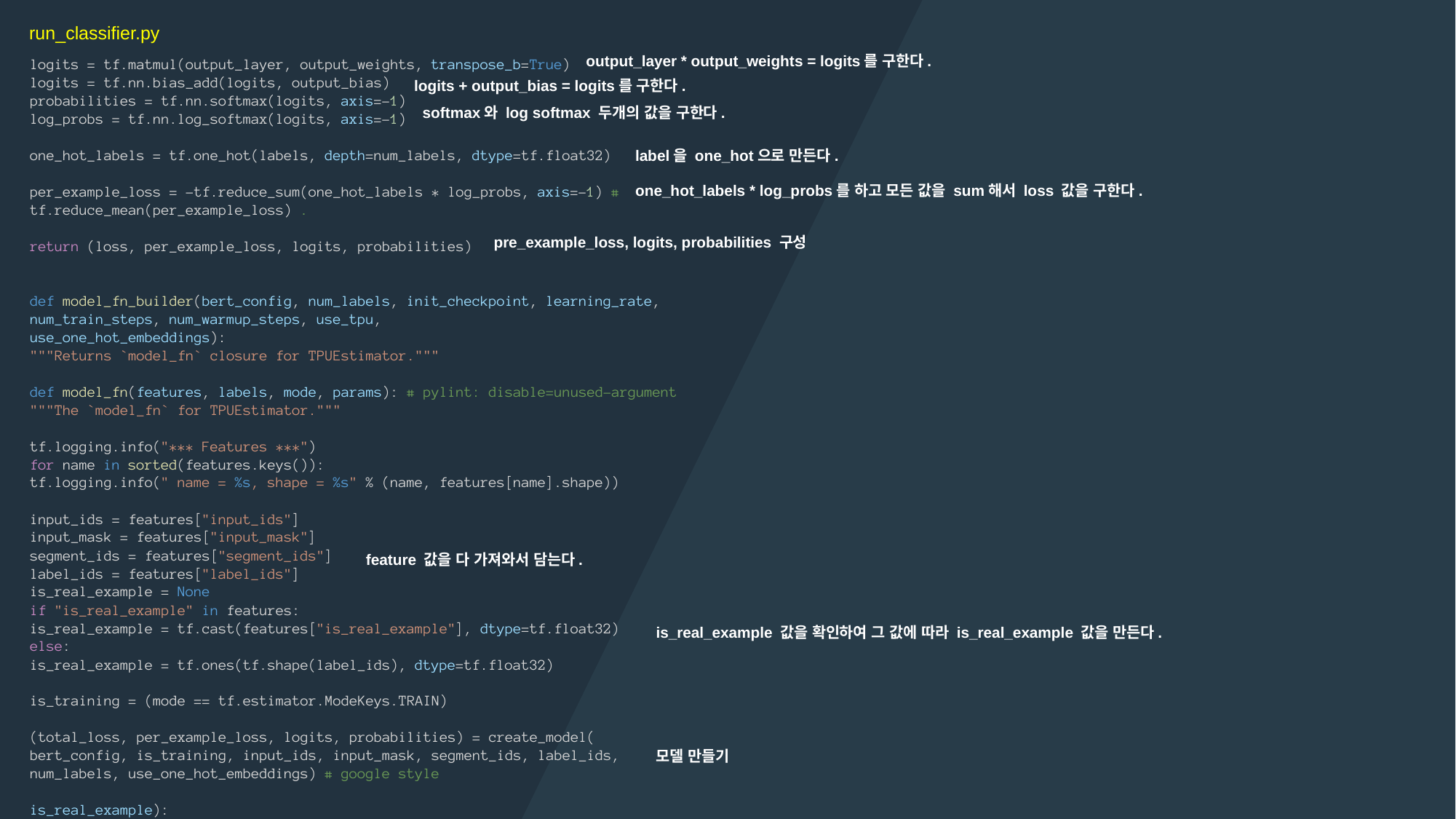

run_classifier.py
output_layer * output_weights = logits를 구한다.
logits = tf.matmul(output_layer, output_weights, transpose_b=True)
logits = tf.nn.bias_add(logits, output_bias)
probabilities = tf.nn.softmax(logits, axis=-1)
log_probs = tf.nn.log_softmax(logits, axis=-1)
one_hot_labels = tf.one_hot(labels, depth=num_labels, dtype=tf.float32)
per_example_loss = -tf.reduce_sum(one_hot_labels * log_probs, axis=-1) # tf.reduce_mean(per_example_loss) .
return (loss, per_example_loss, logits, probabilities)
def model_fn_builder(bert_config, num_labels, init_checkpoint, learning_rate,
num_train_steps, num_warmup_steps, use_tpu,
use_one_hot_embeddings):
"""Returns `model_fn` closure for TPUEstimator."""
def model_fn(features, labels, mode, params): # pylint: disable=unused-argument
"""The `model_fn` for TPUEstimator."""
tf.logging.info("*** Features ***")
for name in sorted(features.keys()):
tf.logging.info(" name = %s, shape = %s" % (name, features[name].shape))
input_ids = features["input_ids"]
input_mask = features["input_mask"]
segment_ids = features["segment_ids"]
label_ids = features["label_ids"]
is_real_example = None
if "is_real_example" in features:
is_real_example = tf.cast(features["is_real_example"], dtype=tf.float32)
else:
is_real_example = tf.ones(tf.shape(label_ids), dtype=tf.float32)
is_training = (mode == tf.estimator.ModeKeys.TRAIN)
(total_loss, per_example_loss, logits, probabilities) = create_model(
bert_config, is_training, input_ids, input_mask, segment_ids, label_ids,
num_labels, use_one_hot_embeddings) # google style
is_real_example):
predictions = tf.argmax(logits, axis=-1, output_type=tf.int32)
accuracy = tf.metrics.accuracy(
labels=label_ids, predictions=predictions, weights=is_real_example)
loss = tf.metrics.mean(values=per_example_loss, weights=is_real_example)
return {
"eval_accuracy": accuracy,
"eval_loss": loss,
}
eval_metrics = (metric_fn,
[per_example_loss, label_ids, logits, is_real_example]) # 한번에 몰아서 주네 ~~
output_spec = tf.contrib.tpu.TPUEstimatorSpec(
mode=mode,
loss=total_loss,
eval_metrics=eval_metrics,
scaffold_fn=scaffold_fn)
else: # predict
output_spec = tf.contrib.tpu.TPUEstimatorSpec(
mode=mode,
predictions={"probabilities": probabilities},
scaffold_fn=scaffold_fn)
return output_spec
return model_fn
logits + output_bias = logits를 구한다.
softmax와 log softmax 두개의 값을 구한다.
label을 one_hot으로 만든다.
one_hot_labels * log_probs를 하고 모든 값을 sum해서 loss 값을 구한다.
pre_example_loss, logits, probabilities 구성
feature 값을 다 가져와서 담는다.
is_real_example 값을 확인하여 그 값에 따라 is_real_example 값을 만든다.
모델 만들기